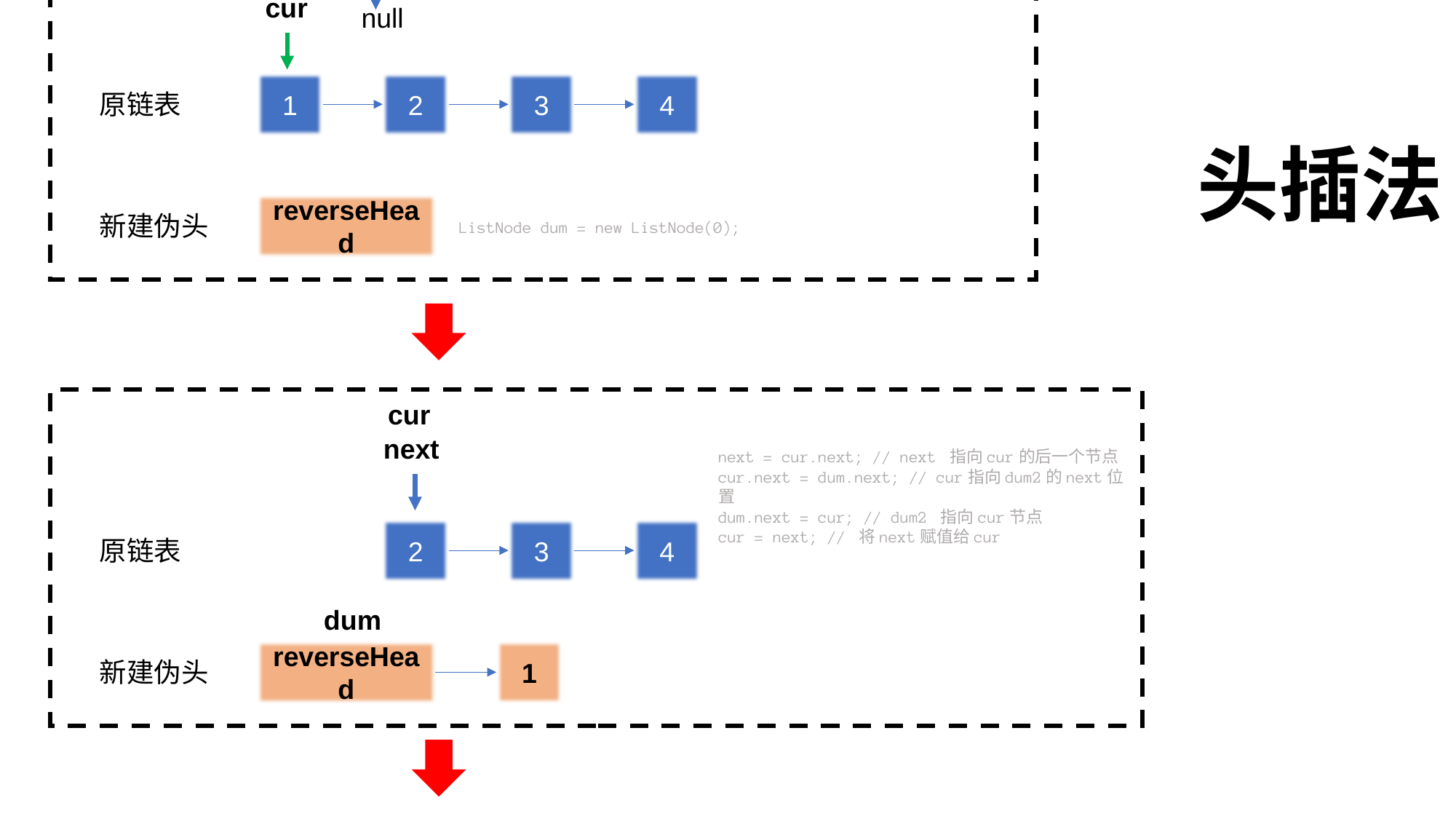

next
ListNode cur = head;
ListNode next = null;
cur
null
1
2
3
4
原链表
头插法
reverseHead
新建伪头
ListNode dum = new ListNode(0);

cur
next
next = cur.next; // next 指向cur的后一个节点
cur.next = dum.next; // cur指向dum2的next位置
dum.next = cur; // dum2 指向cur节点
cur = next; // 将next赋值给cur
2
3
4
原链表
dum
reverseHead
1
新建伪头

cur
next
next = cur.next; // next 指向cur的后一个节点
cur.next = dum.next; // cur指向dum2的next位置
dum.next = cur; // dum2 指向cur节点
cur = next; // 将next赋值给cur
3
4
原链表
dum
reverseHead
2
1
新建伪头

cur
next
next = cur.next; // next 指向cur的后一个节点
cur.next = dum.next; // cur指向dum2的next位置
dum.next = cur; // dum2 指向cur节点
cur = next; // 将next赋值给cur
4
原链表
dum
reverseHead
3
2
1
新建伪头

cur
next
next = cur.next; // next 指向cur的后一个节点
cur.next = dum.next; // cur指向dum2的next位置
dum.next = cur; // dum2 指向cur节点
cur = next; // 将next赋值给cur
null
原链表
dum
4
reverseHead
3
2
1
新建伪头

退出循环
return dum.next;
cur == null
4
3
2
1